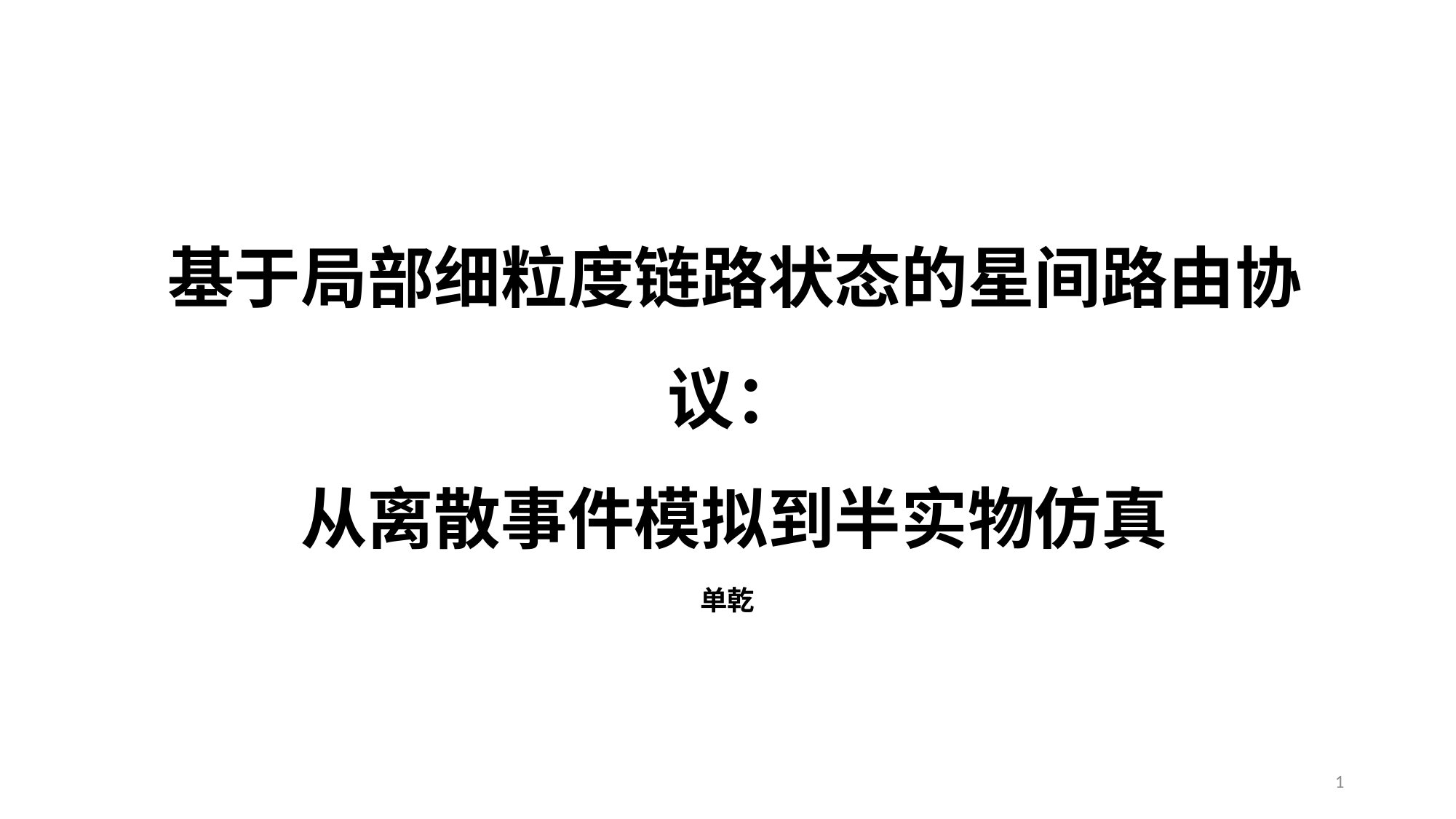

基于局部细粒度链路状态的星间路由协议：
从离散事件模拟到半实物仿真

单乾
1